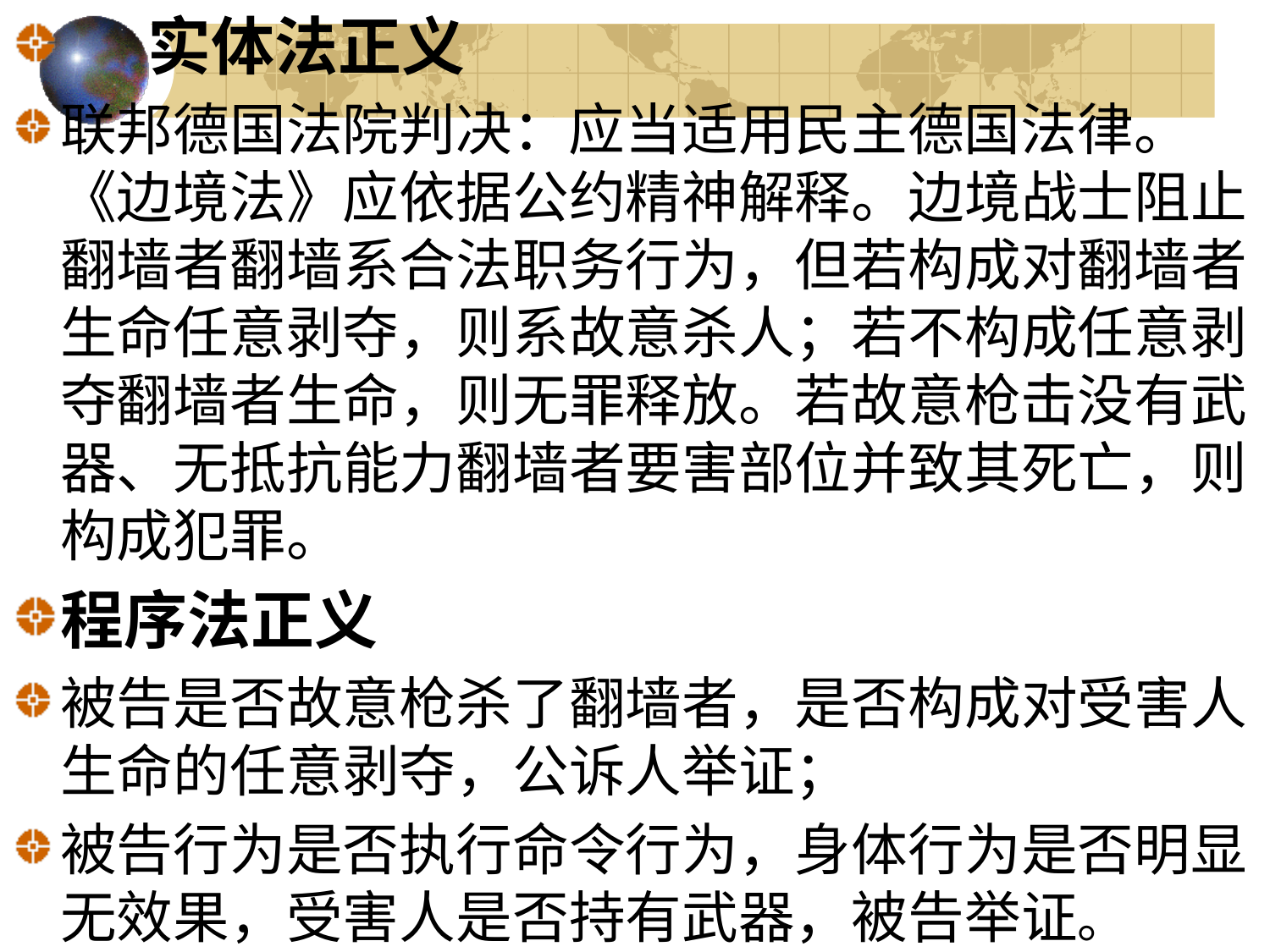

实体法正义
联邦德国法院判决：应当适用民主德国法律。《边境法》应依据公约精神解释。边境战士阻止翻墙者翻墙系合法职务行为，但若构成对翻墙者生命任意剥夺，则系故意杀人；若不构成任意剥夺翻墙者生命，则无罪释放。若故意枪击没有武器、无抵抗能力翻墙者要害部位并致其死亡，则构成犯罪。
程序法正义
被告是否故意枪杀了翻墙者，是否构成对受害人生命的任意剥夺，公诉人举证；
被告行为是否执行命令行为，身体行为是否明显无效果，受害人是否持有武器，被告举证。